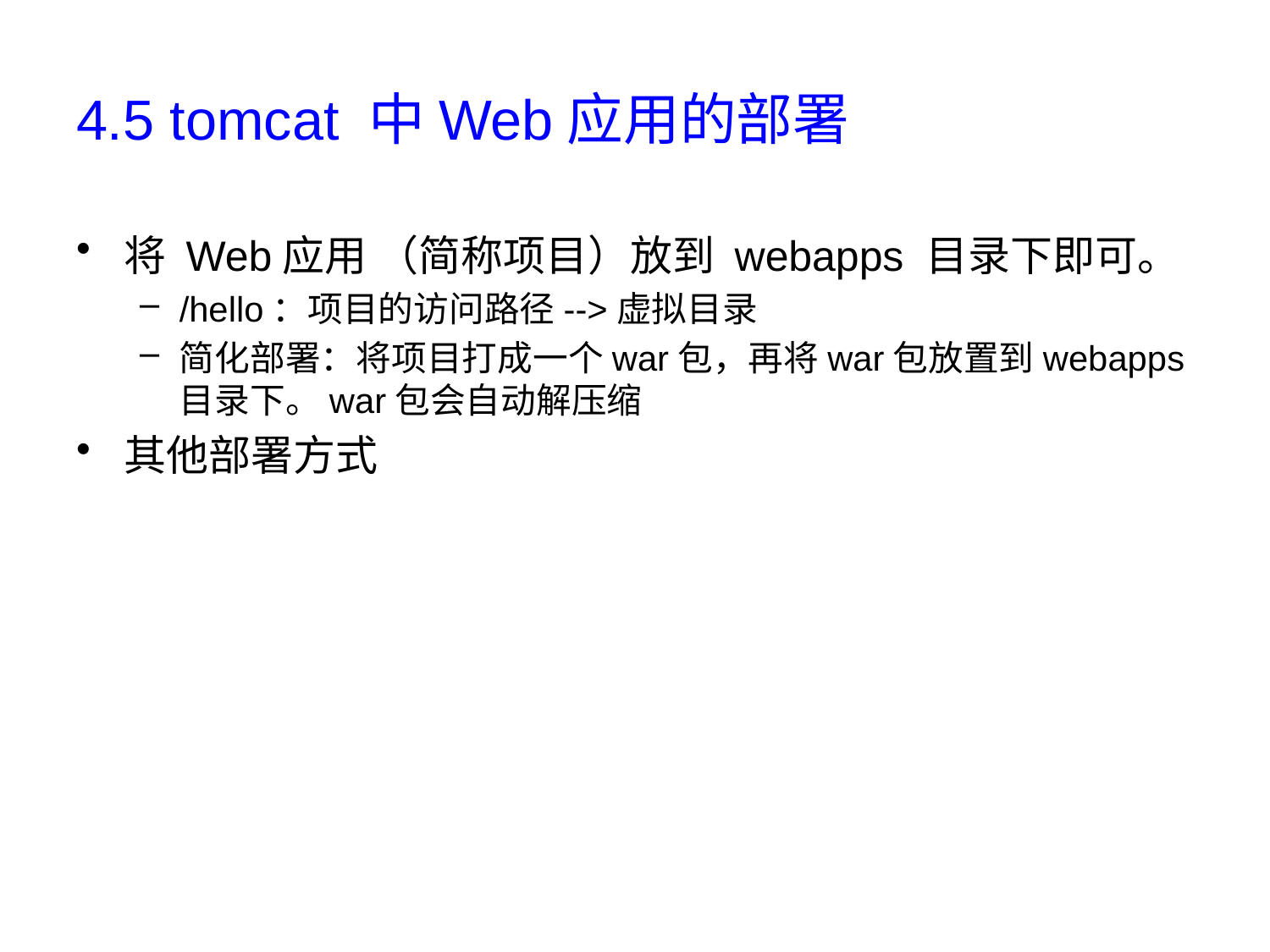

# 4.5 tomcat 中Web应用的部署
将 Web应用 （简称项目）放到 webapps 目录下即可。
/hello：项目的访问路径-->虚拟目录
简化部署：将项目打成一个war包，再将war包放置到webapps目录下。war包会自动解压缩
其他部署方式